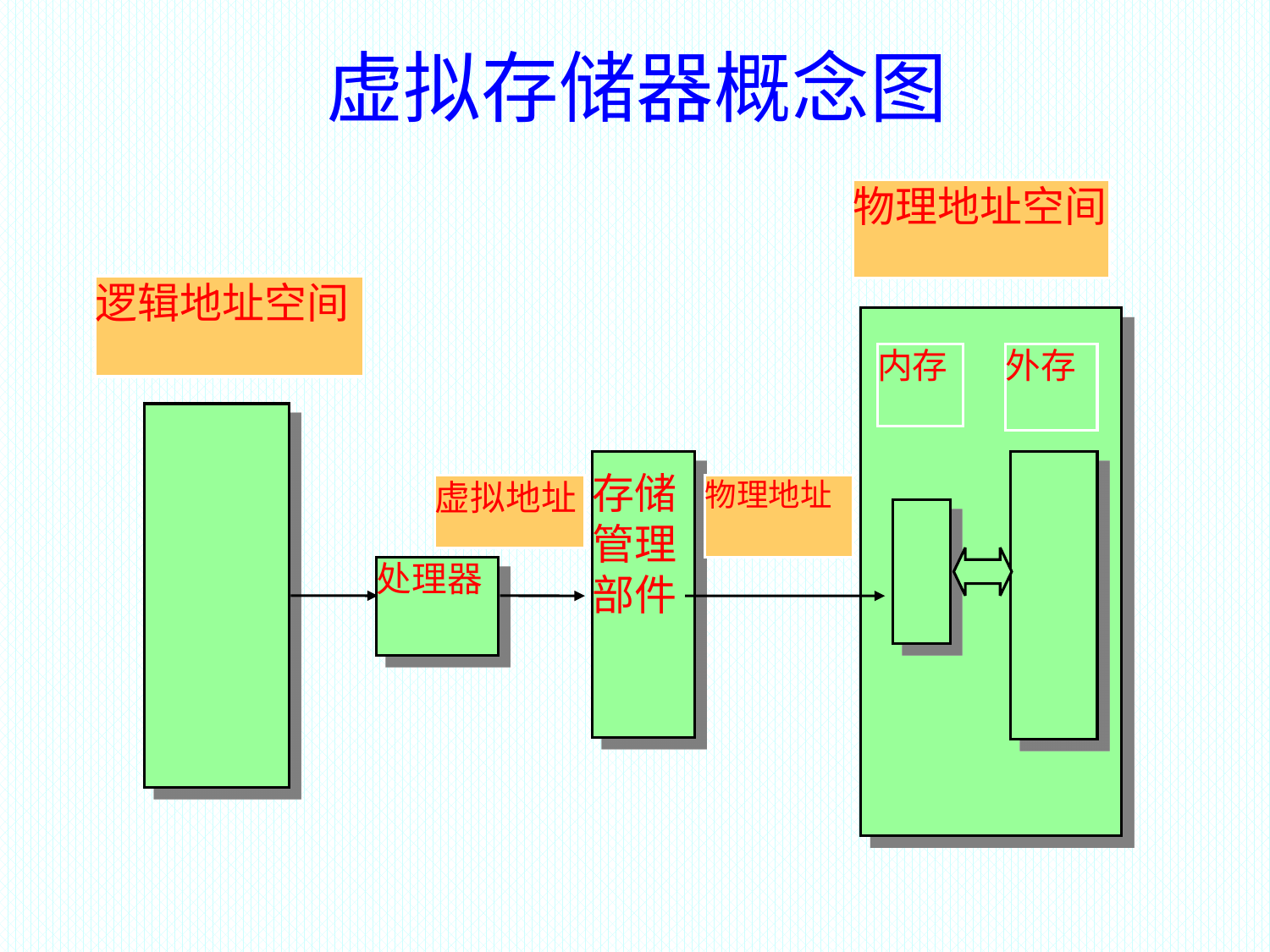

虚拟存储器概念图

物理地址空间
逻辑地址空间

内存
外存

存储
管理
部件

虚拟地址
物理地址

处理器